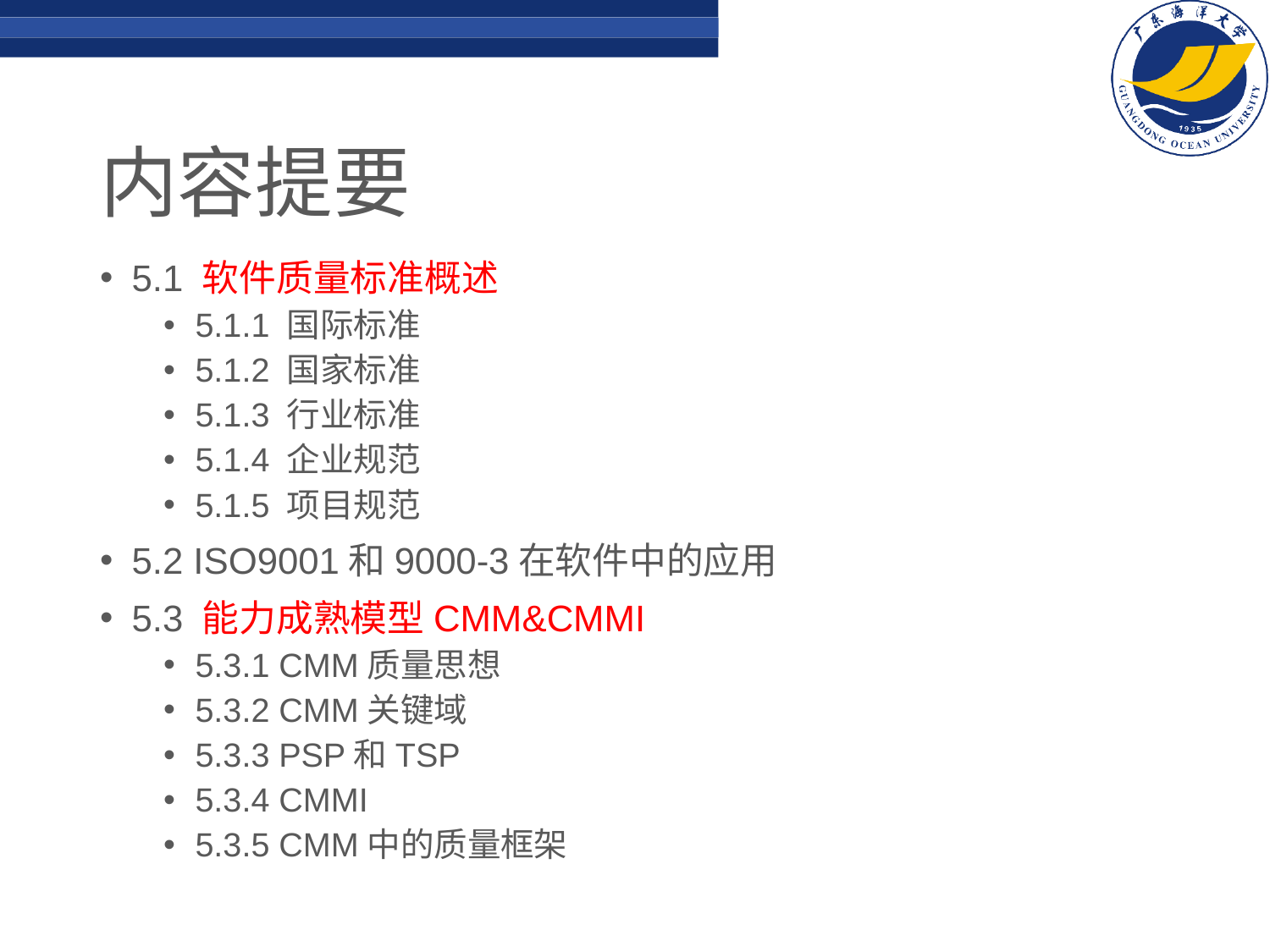

# 内容提要
5.1 软件质量标准概述
5.1.1 国际标准
5.1.2 国家标准
5.1.3 行业标准
5.1.4 企业规范
5.1.5 项目规范
5.2 ISO9001和9000-3在软件中的应用
5.3 能力成熟模型CMM&CMMI
5.3.1 CMM质量思想
5.3.2 CMM关键域
5.3.3 PSP和TSP
5.3.4 CMMI
5.3.5 CMM中的质量框架
2